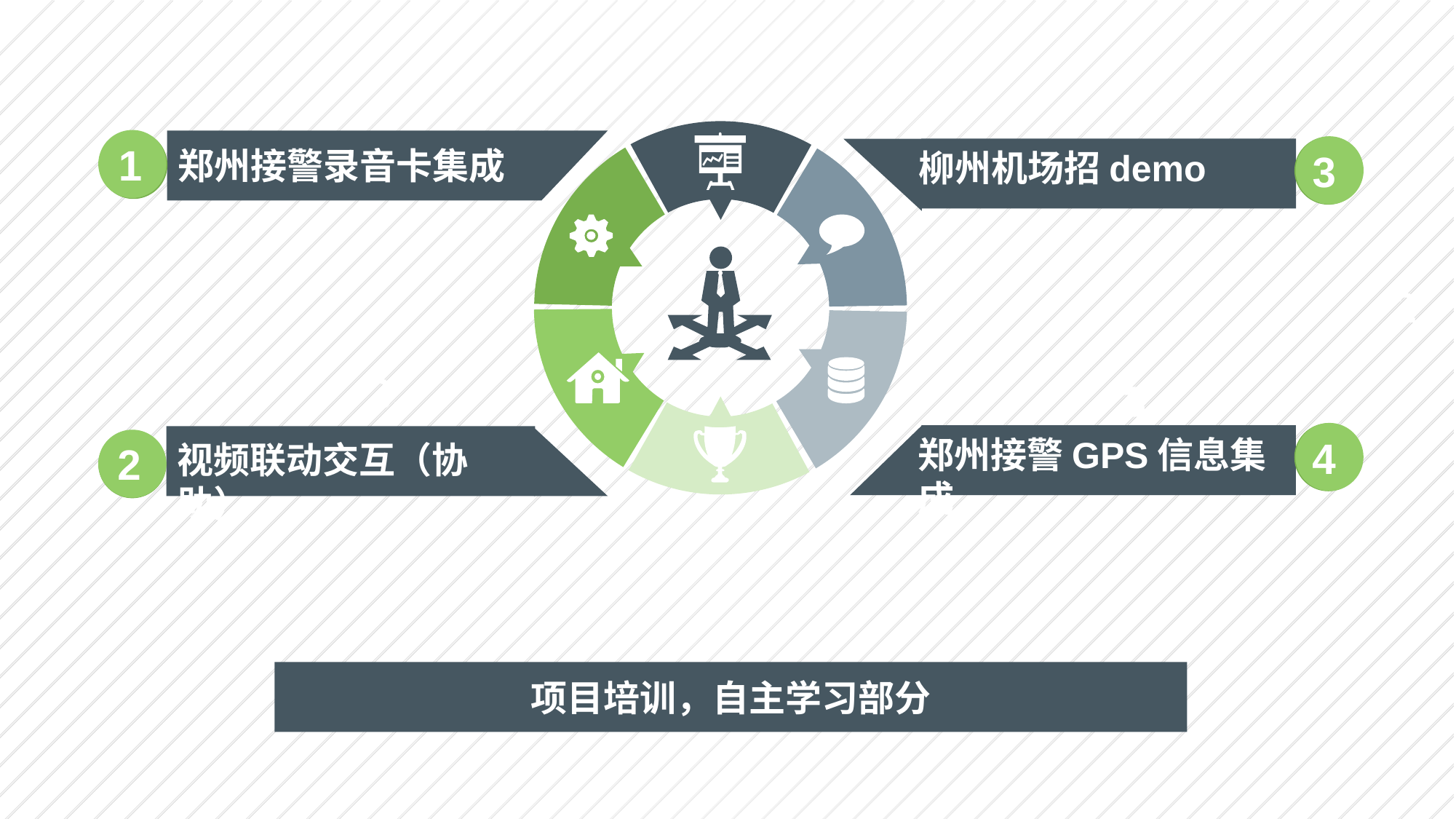

郑州接警录音卡集成
3.
1

3.
3
柳州机场招demo
2.

3.

3.
4
郑州接警GPS信息集成

视频联动交互（协助）
2
项目培训，自主学习部分